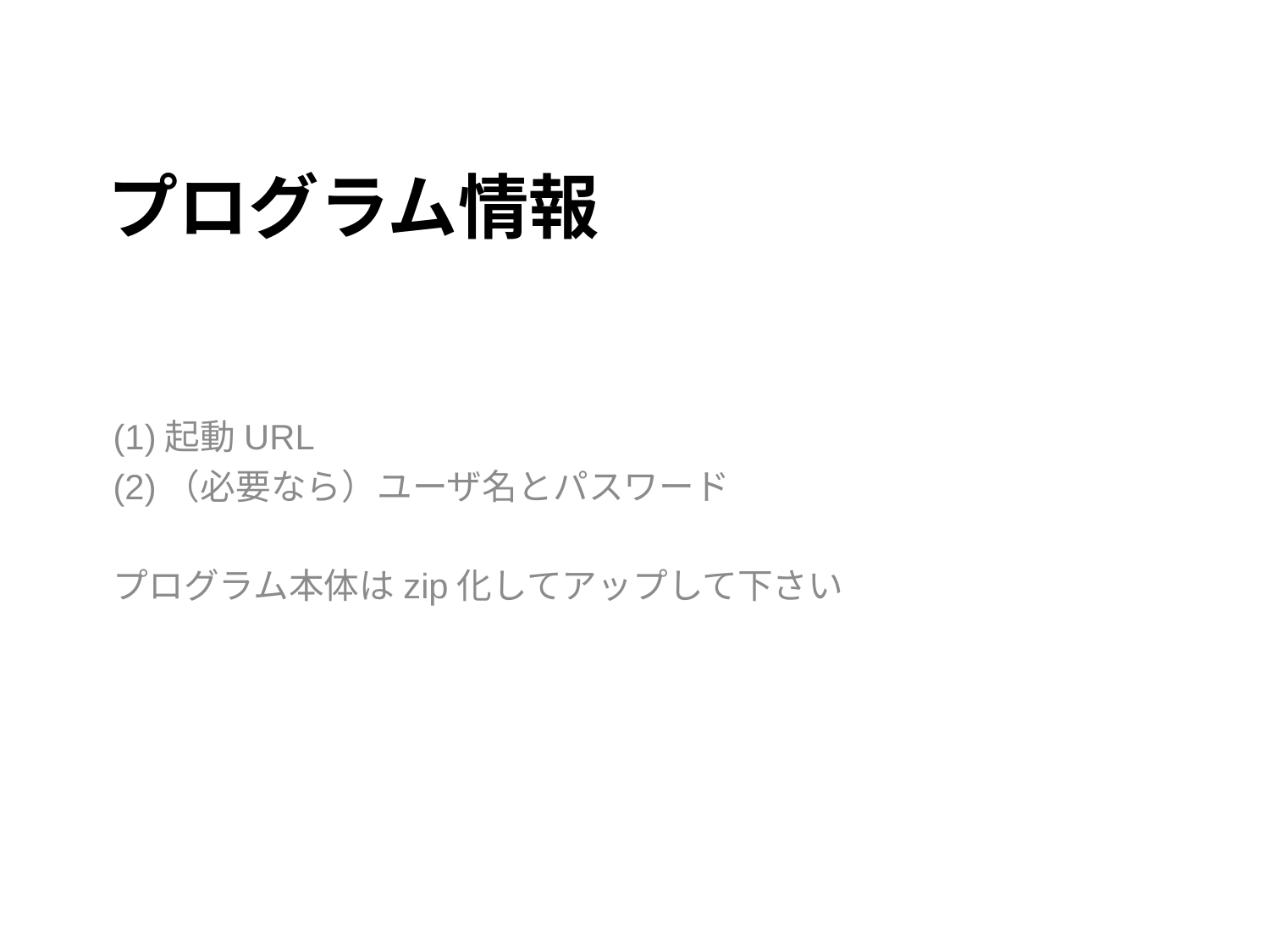

# プログラム情報
(1)起動URL
(2)（必要なら）ユーザ名とパスワード

プログラム本体はzip化してアップして下さい